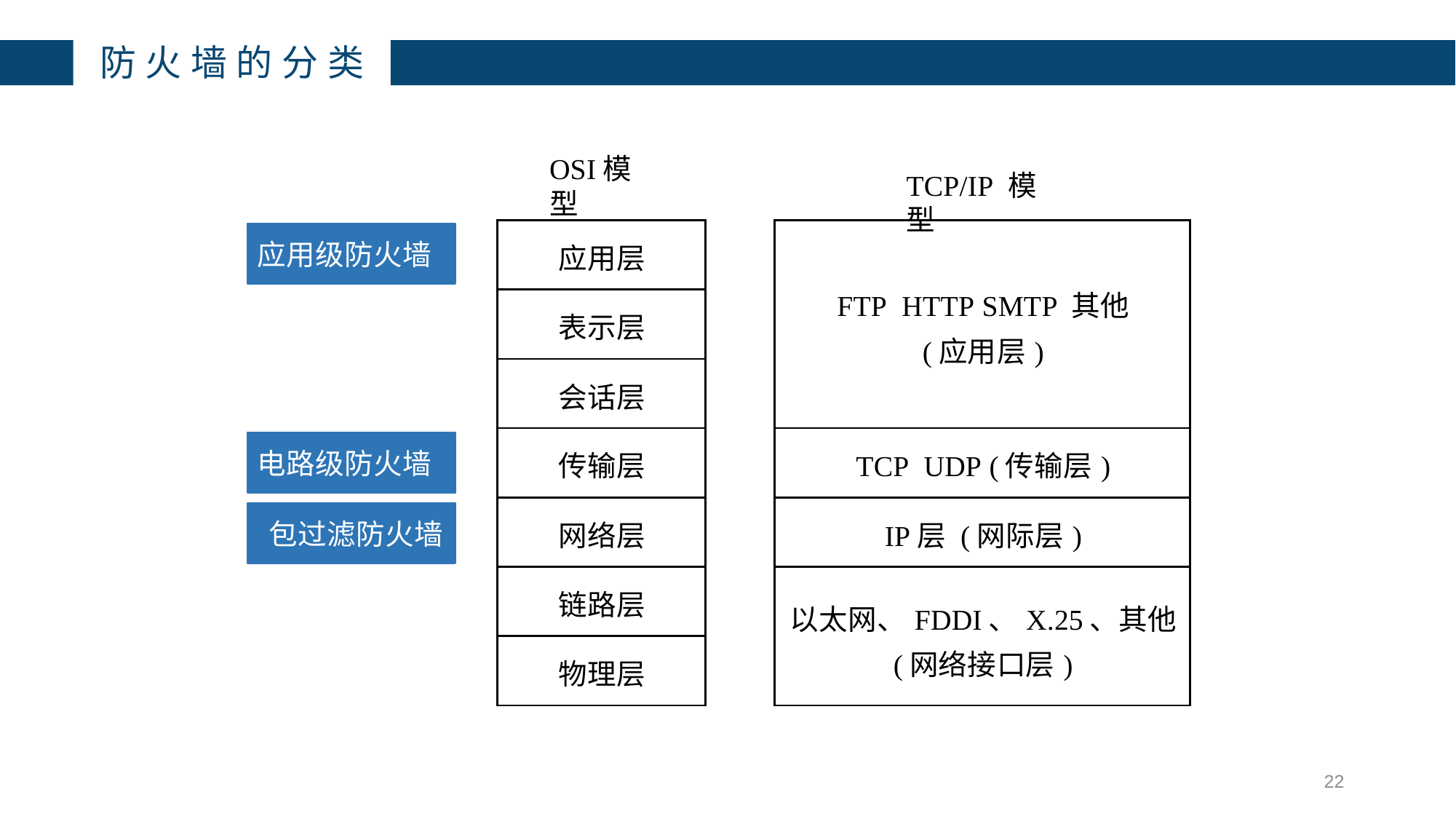

防火墙的分类

# OSI模型
TCP/IP 模型
| FTP HTTP SMTP 其他 (应用层) |
| --- |
| TCP UDP (传输层) |
| IP层 (网际层) |
| 以太网、FDDI、X.25、其他 (网络接口层) |
| 应用层 |
| --- |
| 表示层 |
| 会话层 |
| 传输层 |
| 网络层 |
| 链路层 |
| 物理层 |
应用级防火墙
电路级防火墙
包过滤防火墙
22